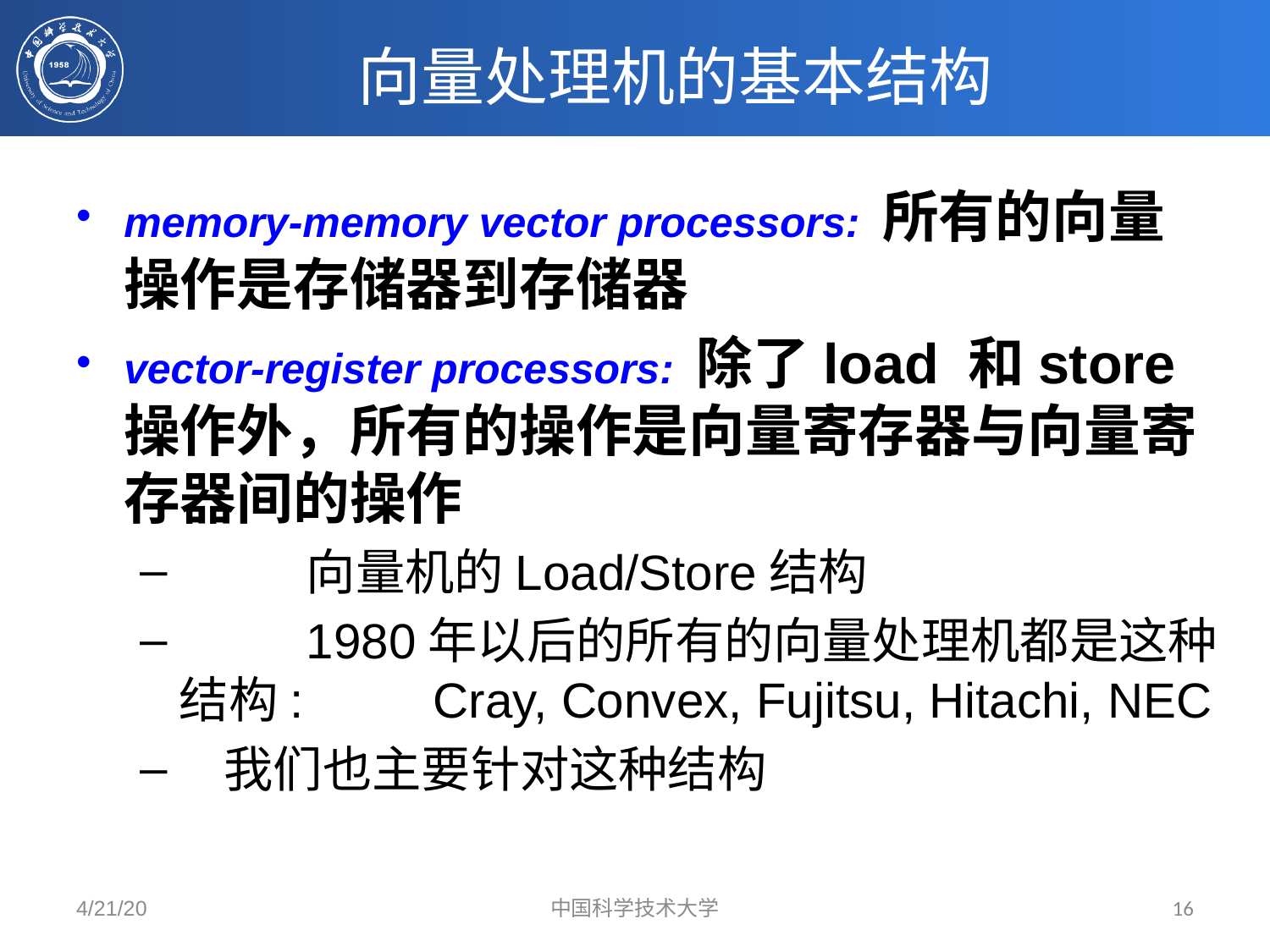

# 向量处理机的基本结构
memory-memory vector processors: 所有的向量操作是存储器到存储器
vector-register processors: 除了load 和store操作外，所有的操作是向量寄存器与向量寄存器间的操作
	向量机的Load/Store结构
	1980年以后的所有的向量处理机都是这种结构: 	Cray, Convex, Fujitsu, Hitachi, NEC
   我们也主要针对这种结构
4/21/20
中国科学技术大学
16